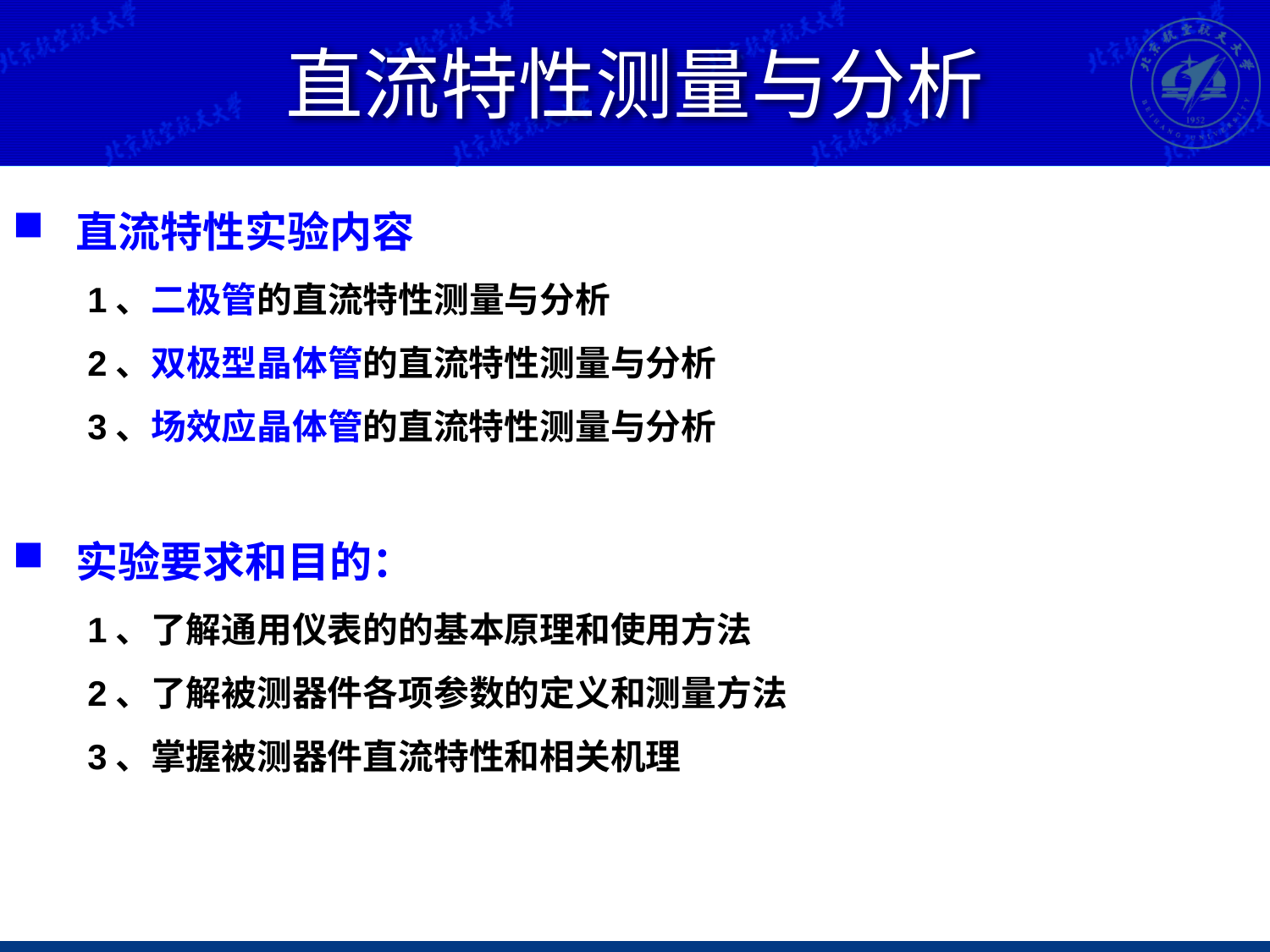

直流特性测量与分析
直流特性实验内容
1、二极管的直流特性测量与分析
2、双极型晶体管的直流特性测量与分析
3、场效应晶体管的直流特性测量与分析

实验要求和目的：
1、了解通用仪表的的基本原理和使用方法
2、了解被测器件各项参数的定义和测量方法
3、掌握被测器件直流特性和相关机理